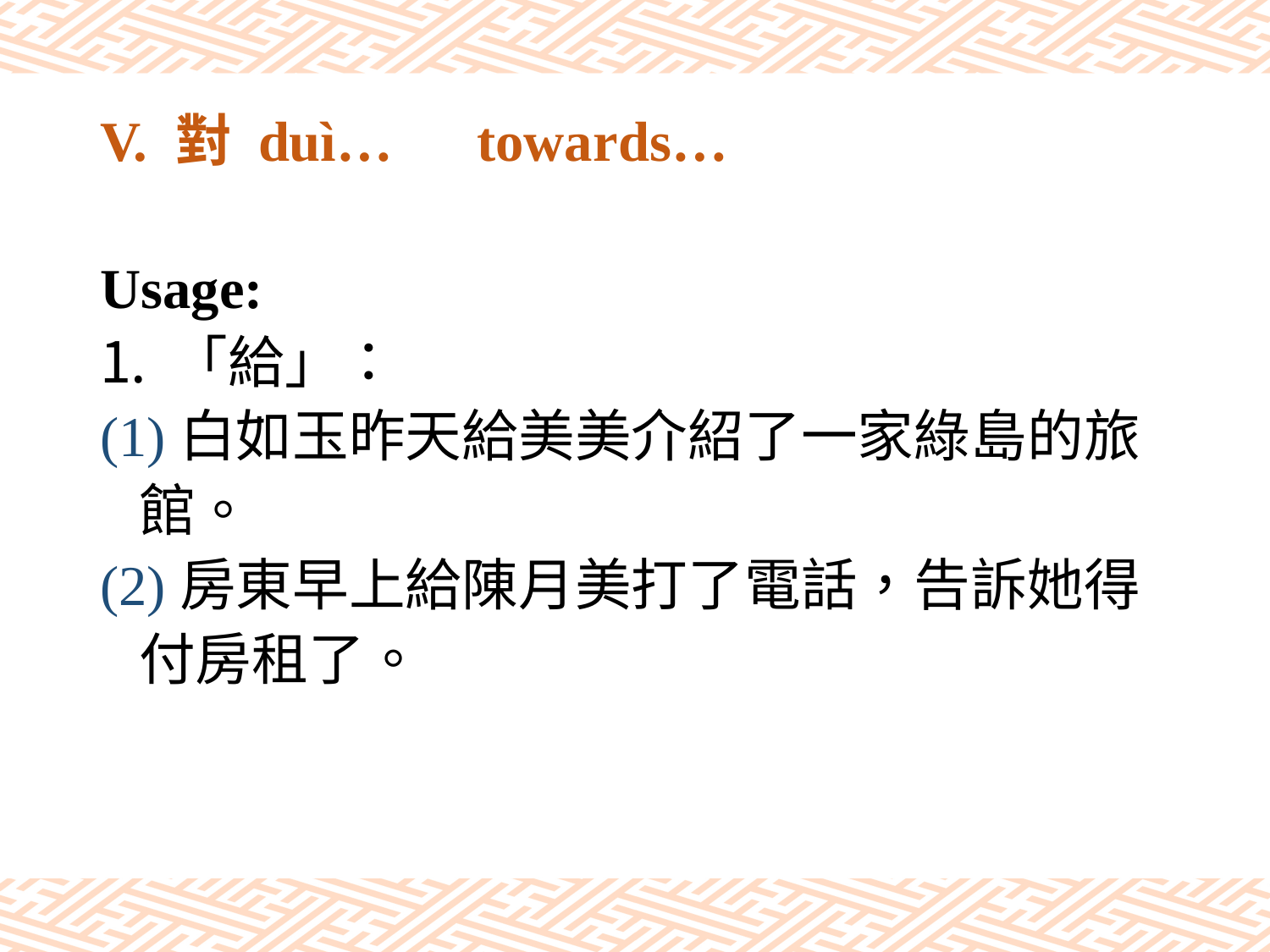

# V. 對 duì…　towards…
Usage:
「給」：
(1)白如玉昨天給美美介紹了一家綠島的旅
  館。
(2)房東早上給陳月美打了電話，告訴她得
  付房租了。